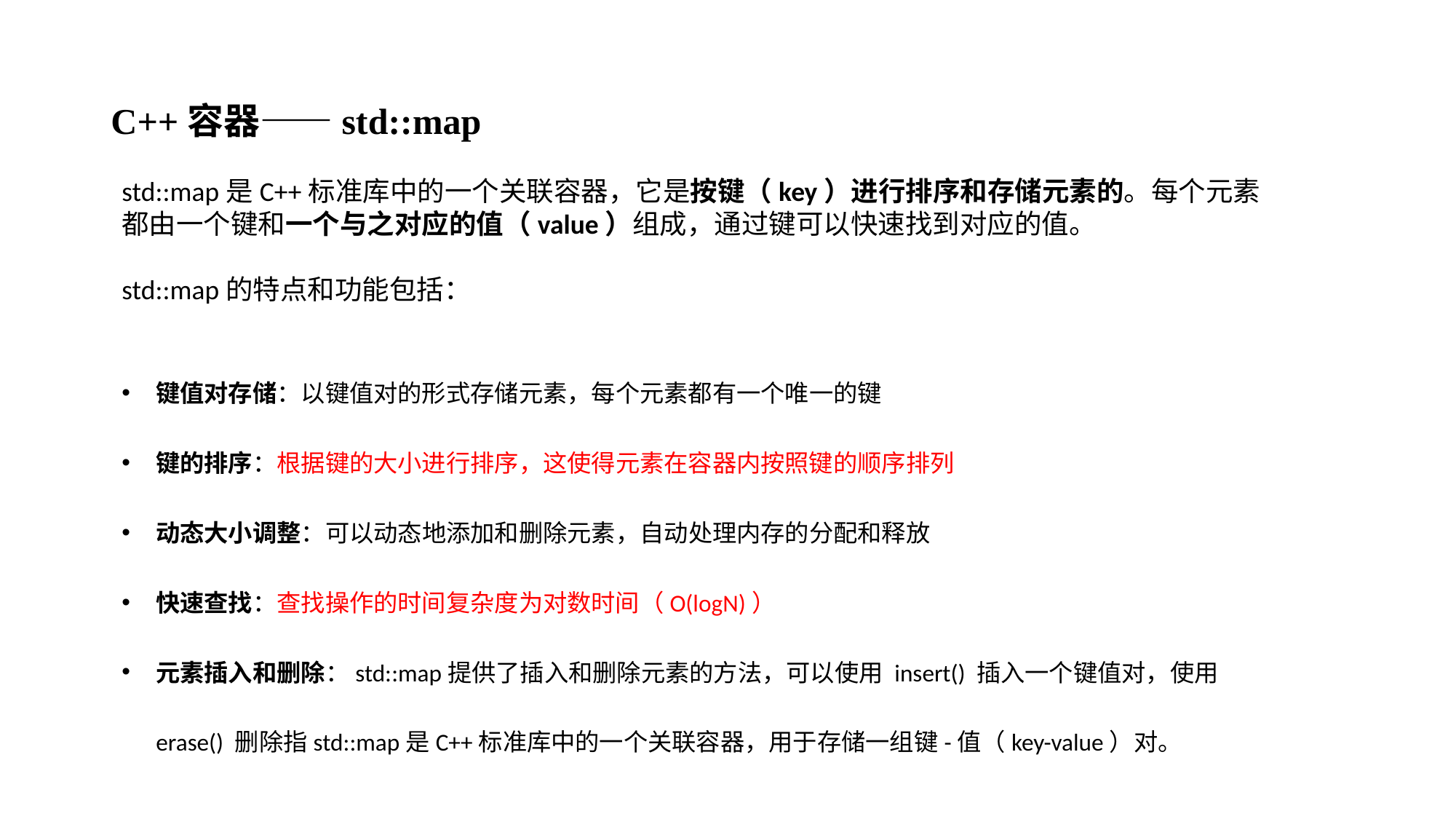

# C++容器——std::map
std::map是C++标准库中的一个关联容器，它是按键（key）进行排序和存储元素的。每个元素都由一个键和一个与之对应的值（value）组成，通过键可以快速找到对应的值。

std::map的特点和功能包括：

键值对存储：以键值对的形式存储元素，每个元素都有一个唯一的键
键的排序：根据键的大小进行排序，这使得元素在容器内按照键的顺序排列
动态大小调整：可以动态地添加和删除元素，自动处理内存的分配和释放
快速查找：查找操作的时间复杂度为对数时间（O(logN)）
元素插入和删除：std::map提供了插入和删除元素的方法，可以使用 insert() 插入一个键值对，使用 erase() 删除指std::map是C++标准库中的一个关联容器，用于存储一组键-值（key-value）对。